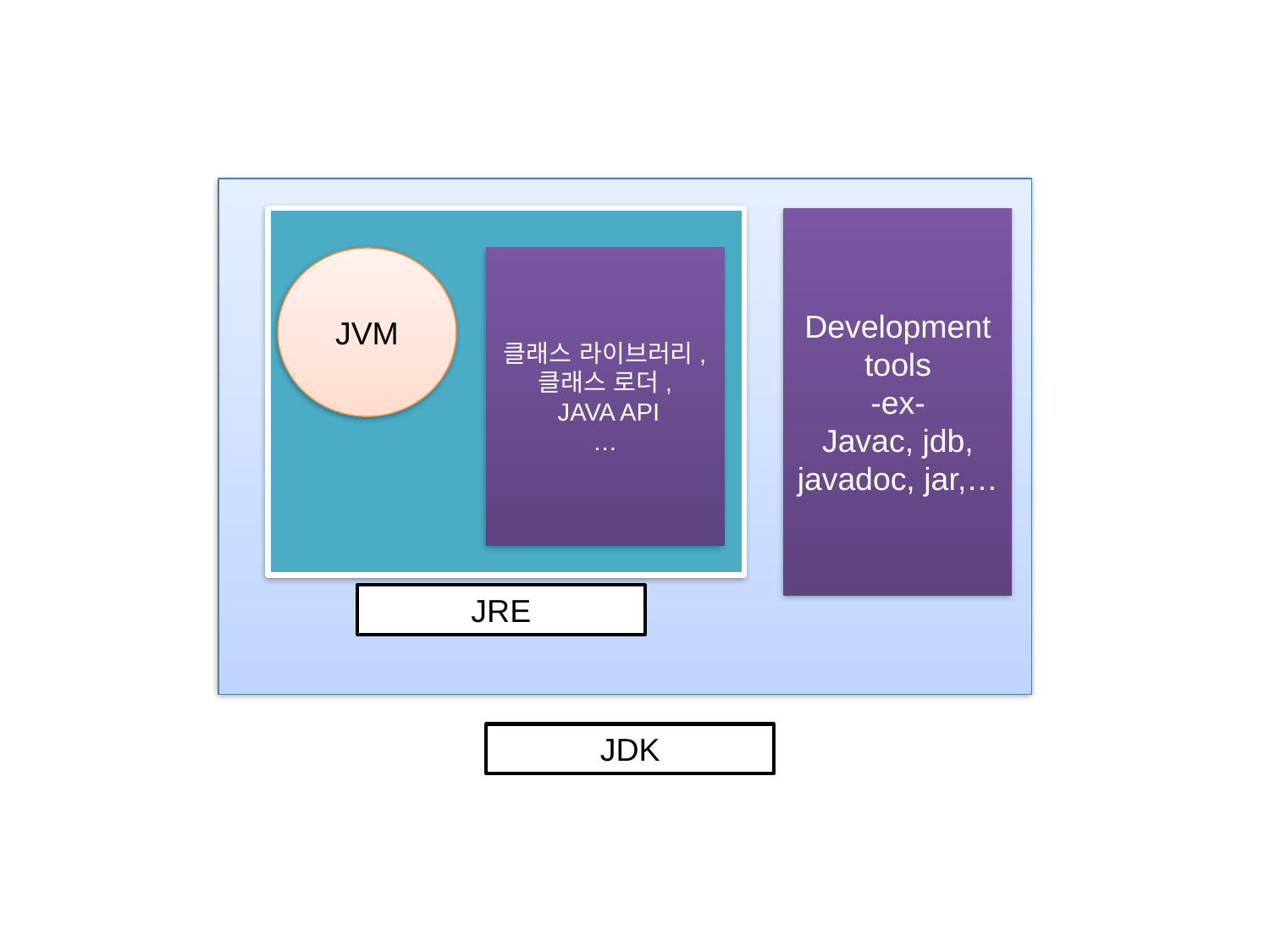

Development tools
-ex-
Javac, jdb, javadoc, jar,…
JVM
클래스 라이브러리, 클래스 로더,
 JAVA API
…
JRE
JDK